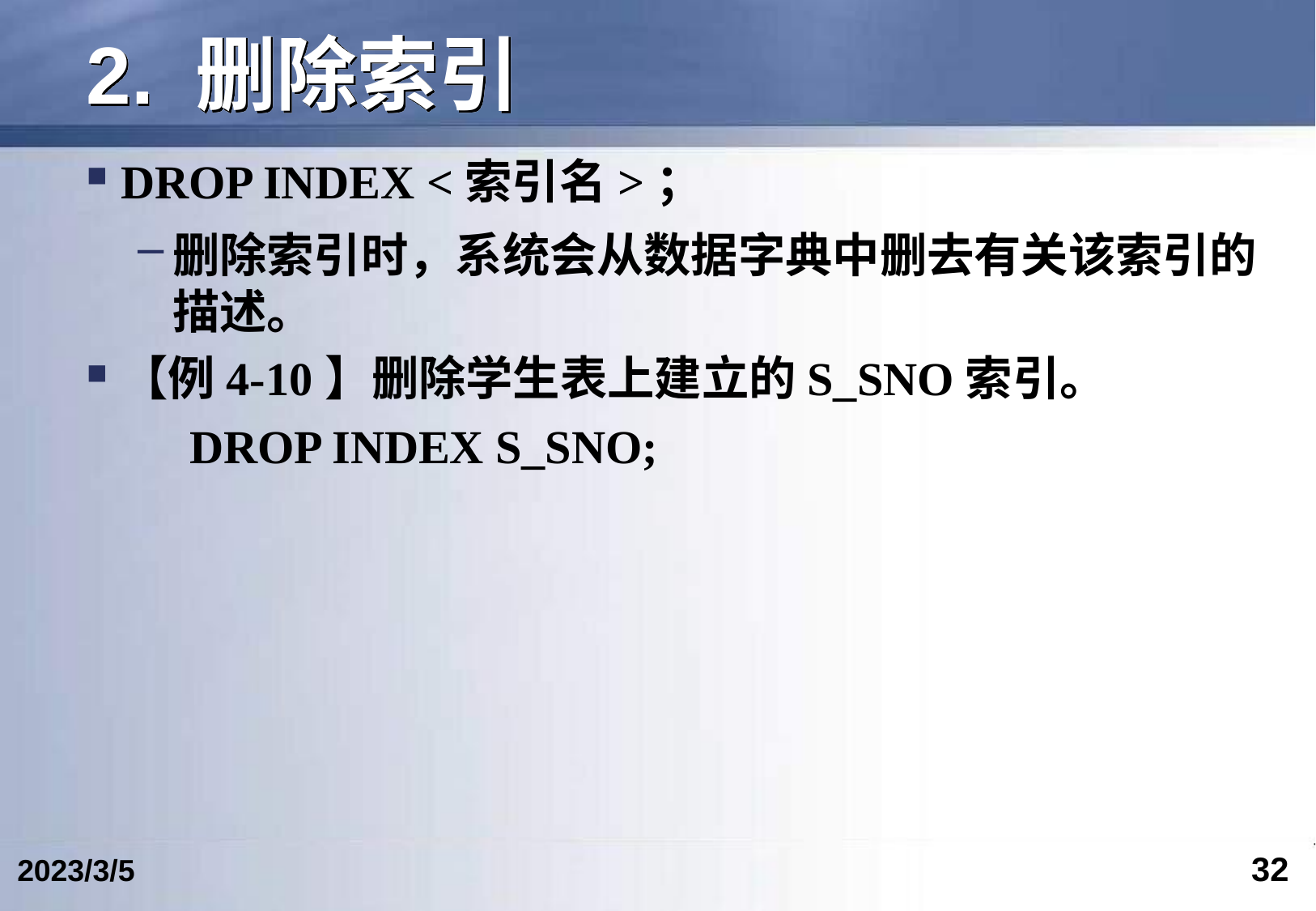

# 2. 删除索引
DROP INDEX <索引名>；
删除索引时，系统会从数据字典中删去有关该索引的描述。
【例4-10】删除学生表上建立的S_SNO索引。
DROP INDEX S_SNO;
32
2023/3/5